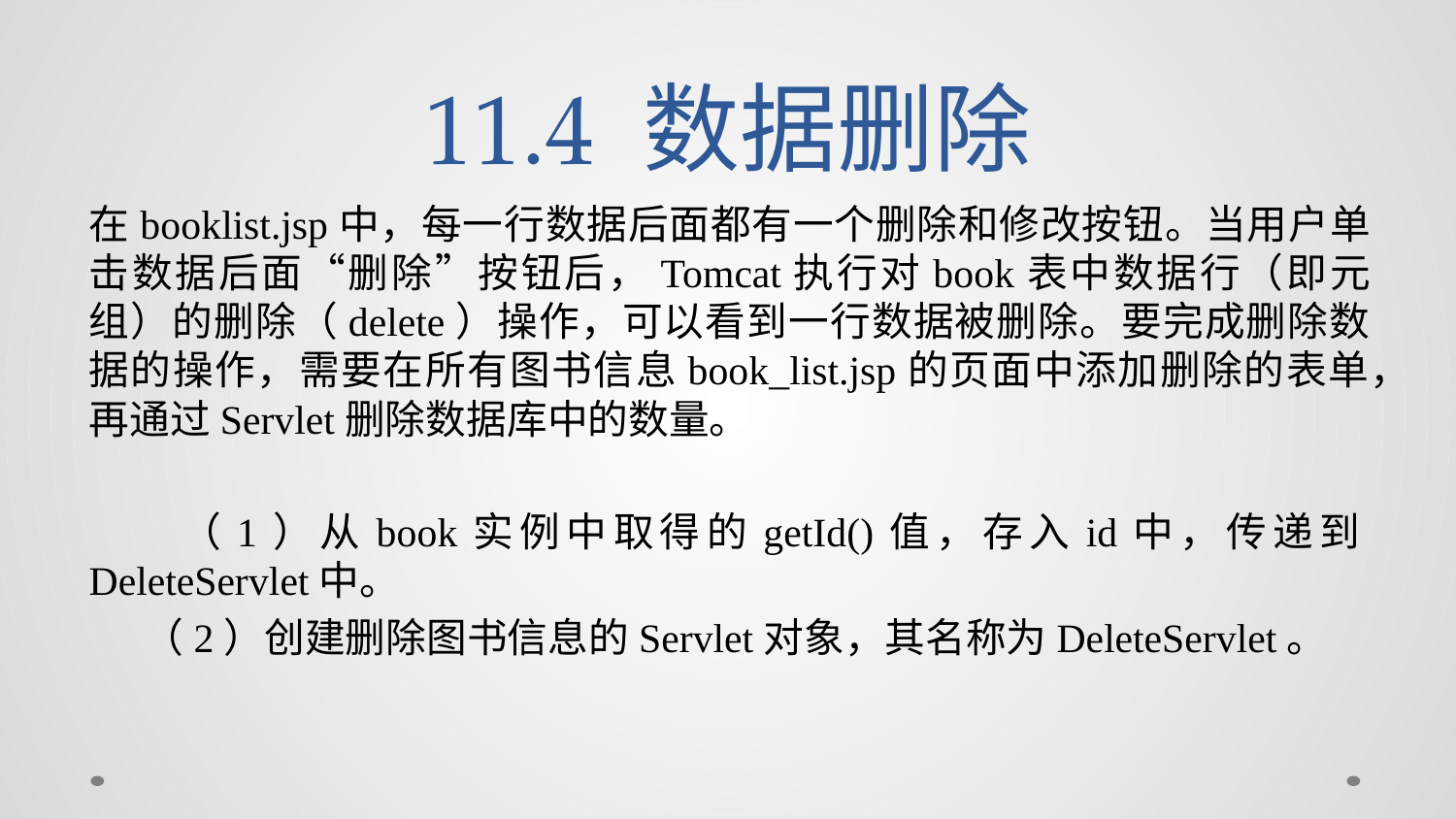

# 11.4 数据删除
在booklist.jsp中，每一行数据后面都有一个删除和修改按钮。当用户单击数据后面“删除”按钮后，Tomcat执行对book表中数据行（即元组）的删除（delete）操作，可以看到一行数据被删除。要完成删除数据的操作，需要在所有图书信息book_list.jsp的页面中添加删除的表单，再通过Servlet删除数据库中的数量。

     （1）从book实例中取得的getId()值，存入id中，传递到DeleteServlet中。
     （2）创建删除图书信息的Servlet对象，其名称为DeleteServlet。